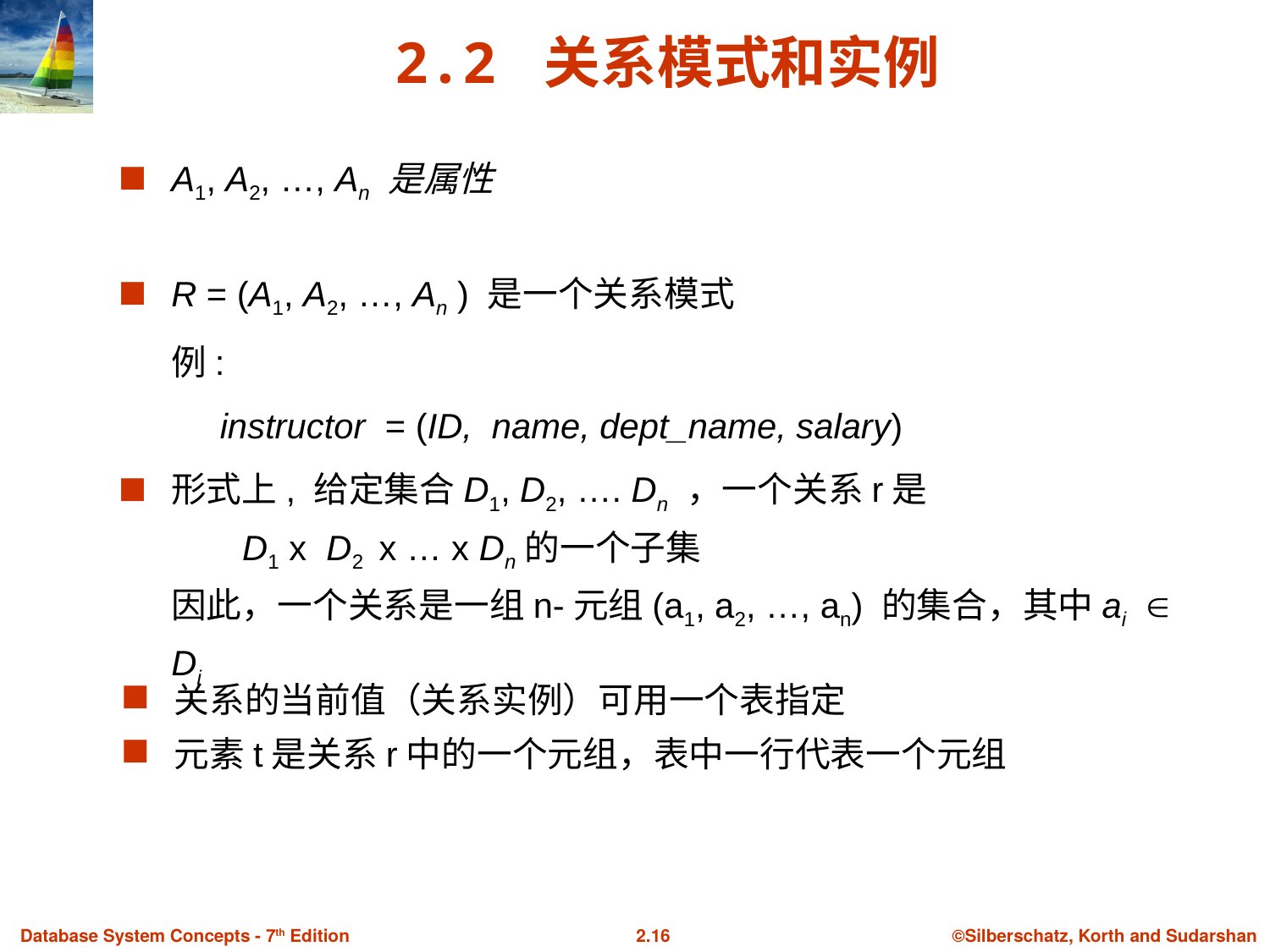

# 2.2 关系模式和实例
A1, A2, …, An 是属性

R = (A1, A2, …, An ) 是一个关系模式
	例:
	     instructor  = (ID,  name, dept_name, salary)
形式上, 给定集合D1, D2, …. Dn ，一个关系r是
        D1 x  D2  x … x Dn的一个子集
因此，一个关系是一组n-元组(a1, a2, …, an) 的集合，其中ai  ∈ Di

关系的当前值（关系实例）可用一个表指定
元素t是关系r中的一个元组，表中一行代表一个元组